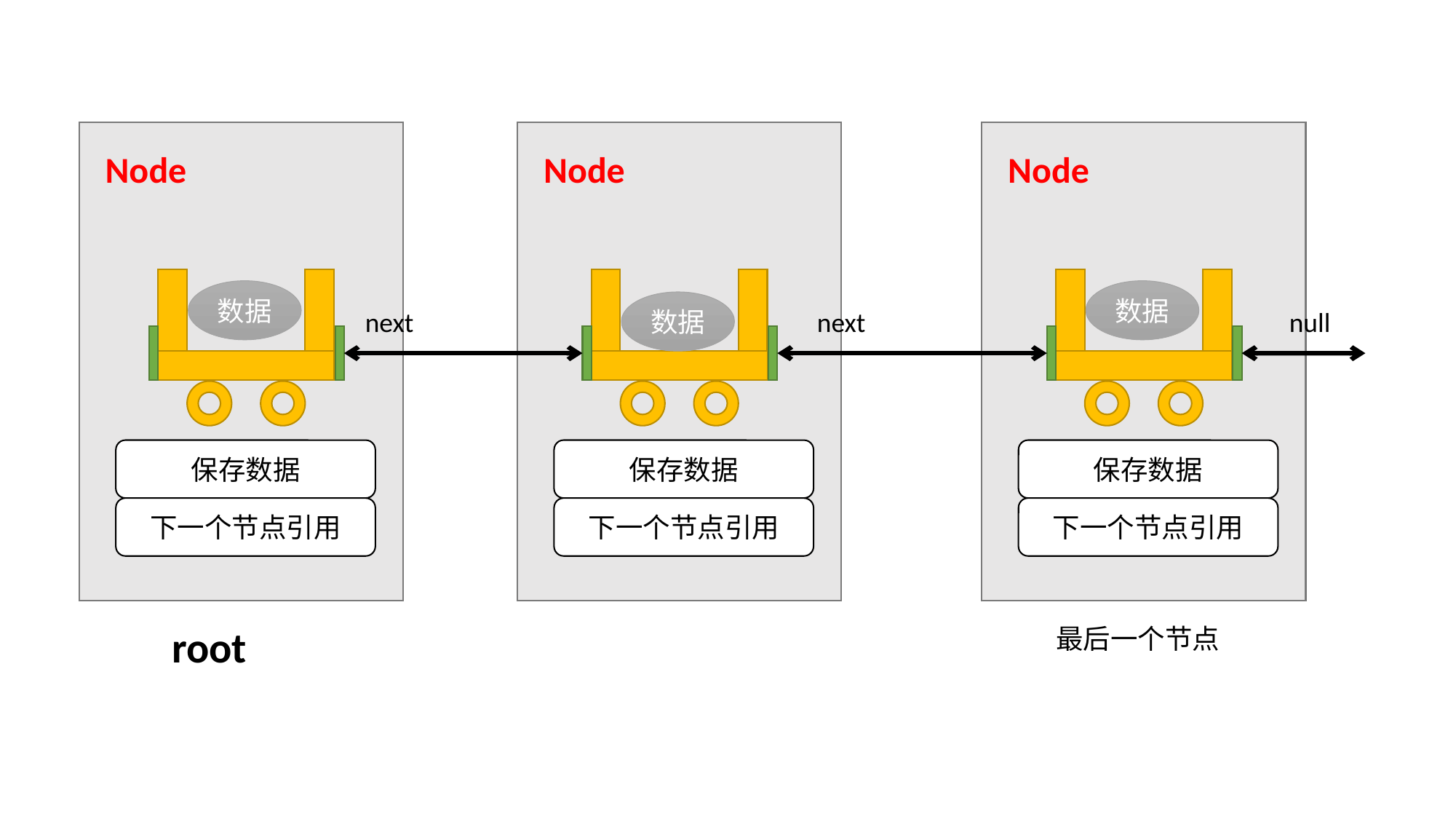

Node
保存数据
下一个节点引用

Node
保存数据
下一个节点引用

Node
保存数据
下一个节点引用

数据
数据
数据
next
next
null
root
最后一个节点